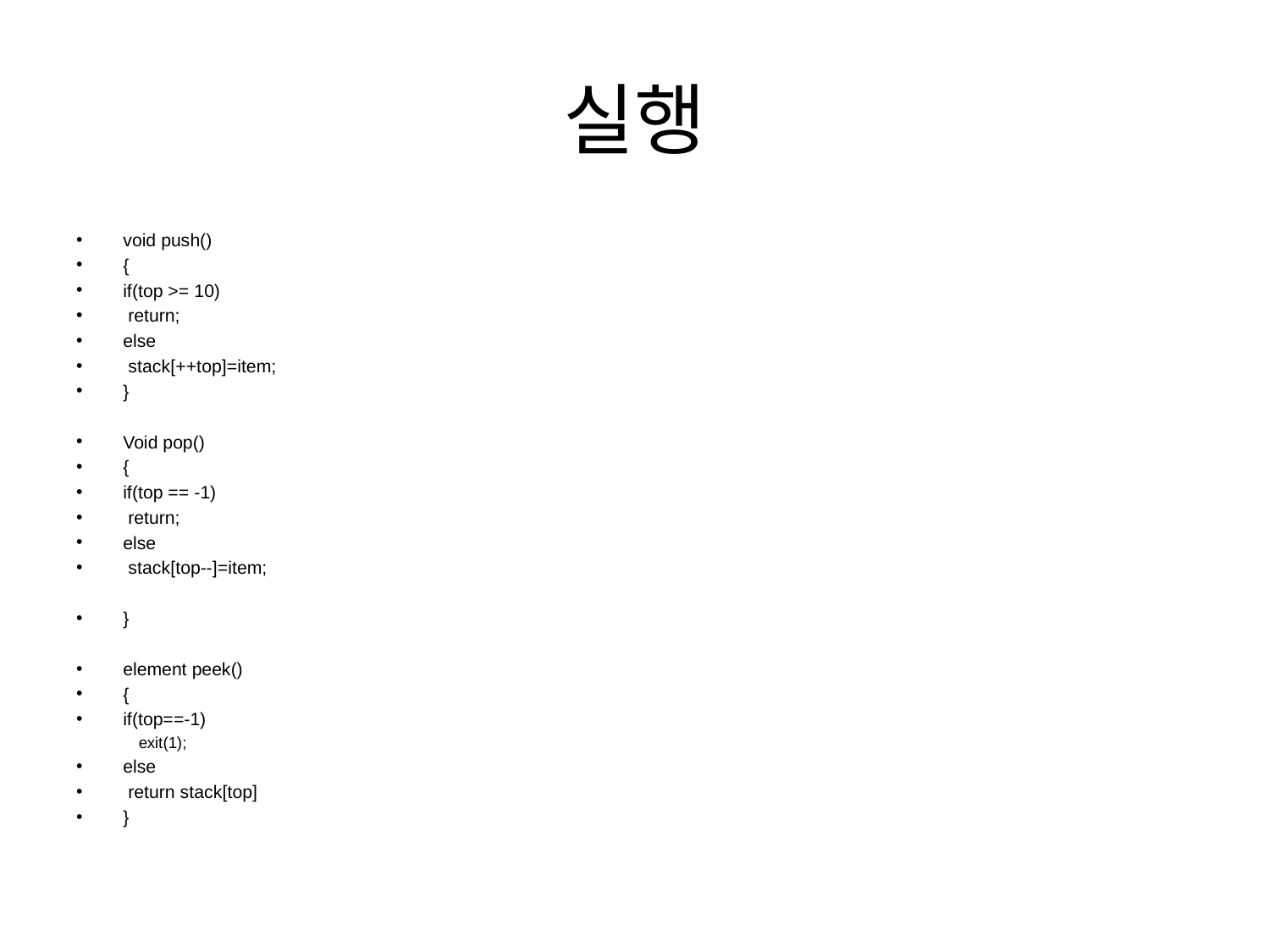

# 실행
void push()
{
if(top >= 10)
 return;
else
 stack[++top]=item;
}

Void pop()
{
if(top == -1)
 return;
else
 stack[top--]=item;

}

element peek()
{
if(top==-1)
exit(1);
else
 return stack[top]
}